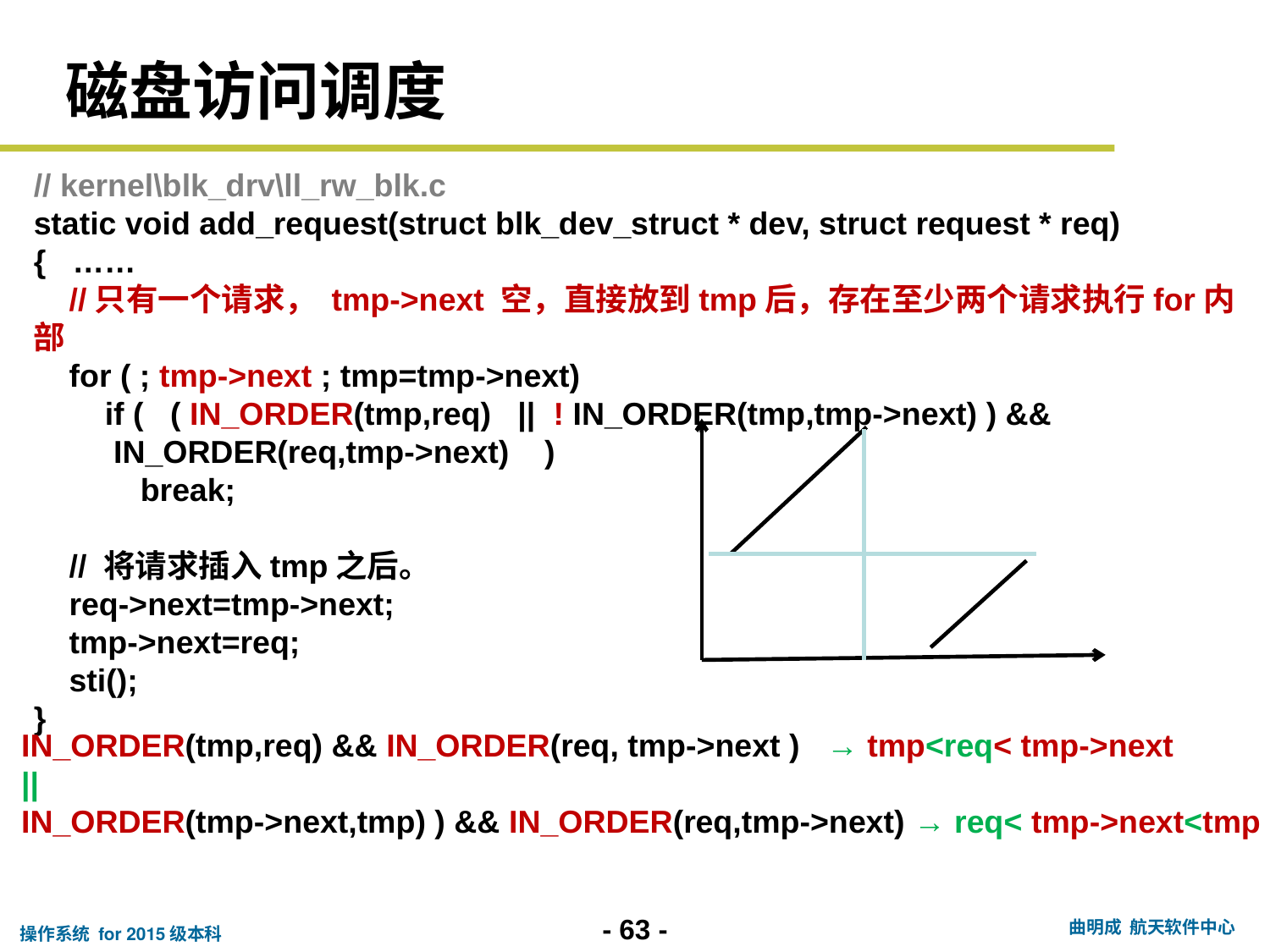

# 磁盘访问调度
// kernel\blk_drv\ll_rw_blk.c
static void add_request(struct blk_dev_struct * dev, struct request * req)
{   ……
    //只有一个请求， tmp->next 空，直接放到tmp后，存在至少两个请求执行for内部
    for ( ; tmp->next ; tmp=tmp->next)
        if (   ( IN_ORDER(tmp,req)   ||  ! IN_ORDER(tmp,tmp->next) ) &&
         IN_ORDER(req,tmp->next)    )
            break;

    // 将请求插入tmp之后。
    req->next=tmp->next;
    tmp->next=req;
    sti();
}
 IN_ORDER(tmp,req) && IN_ORDER(req, tmp->next )   → tmp<req< tmp->next
 ||
 IN_ORDER(tmp->next,tmp) ) && IN_ORDER(req,tmp->next) → req< tmp->next<tmp